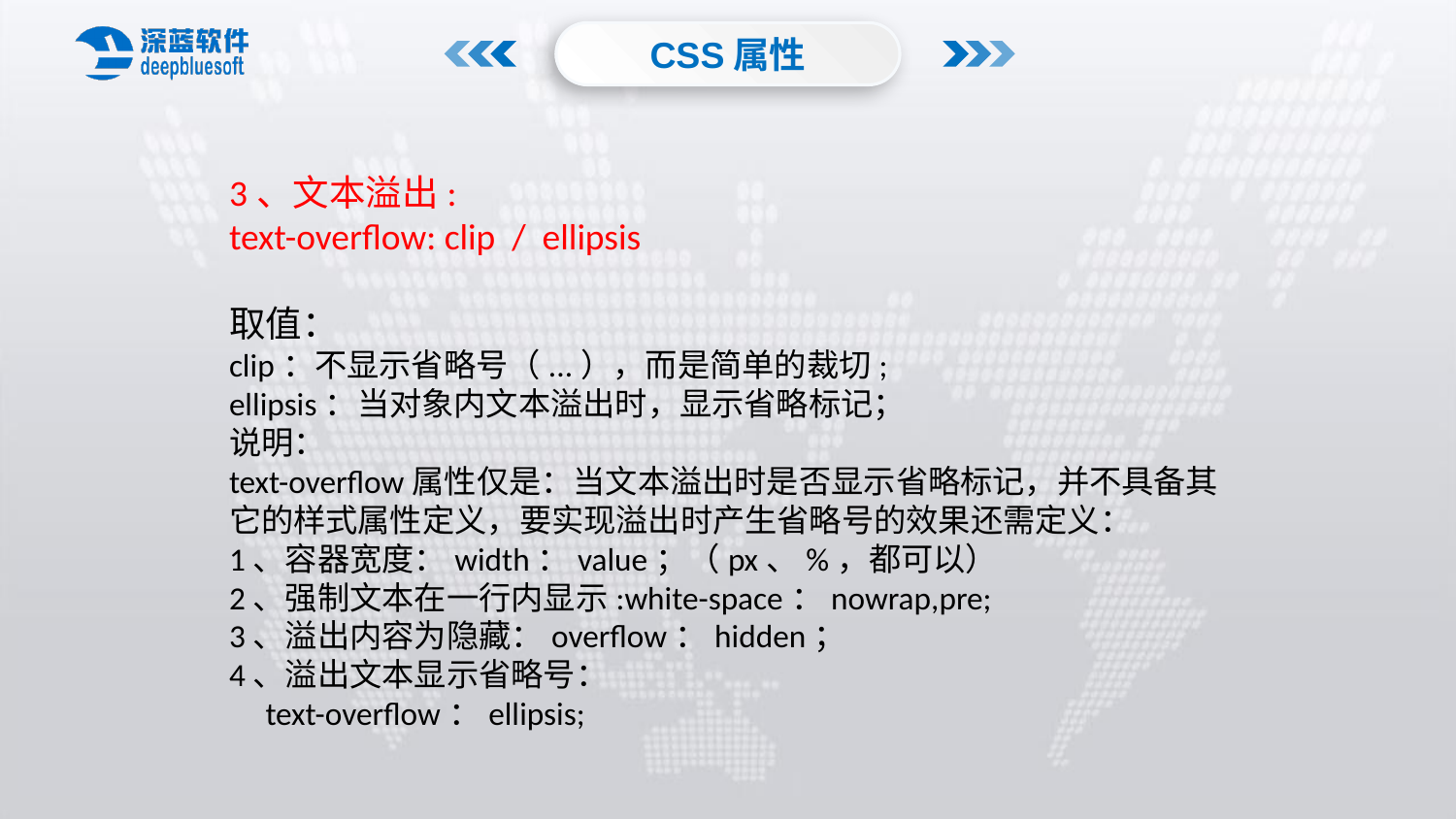

CSS属性

3、文本溢出:
text-overflow: clip  /  ellipsis

取值：
clip：不显示省略号（...），而是简单的裁切;
ellipsis：当对象内文本溢出时，显示省略标记；
说明：
text-overflow属性仅是：当文本溢出时是否显示省略标记，并不具备其它的样式属性定义，要实现溢出时产生省略号的效果还需定义：
1、容器宽度：width：value；（px、%，都可以）
2、强制文本在一行内显示:white-space：nowrap,pre;
3、溢出内容为隐藏：overflow：hidden；
4、溢出文本显示省略号：
     text-overflow：ellipsis;